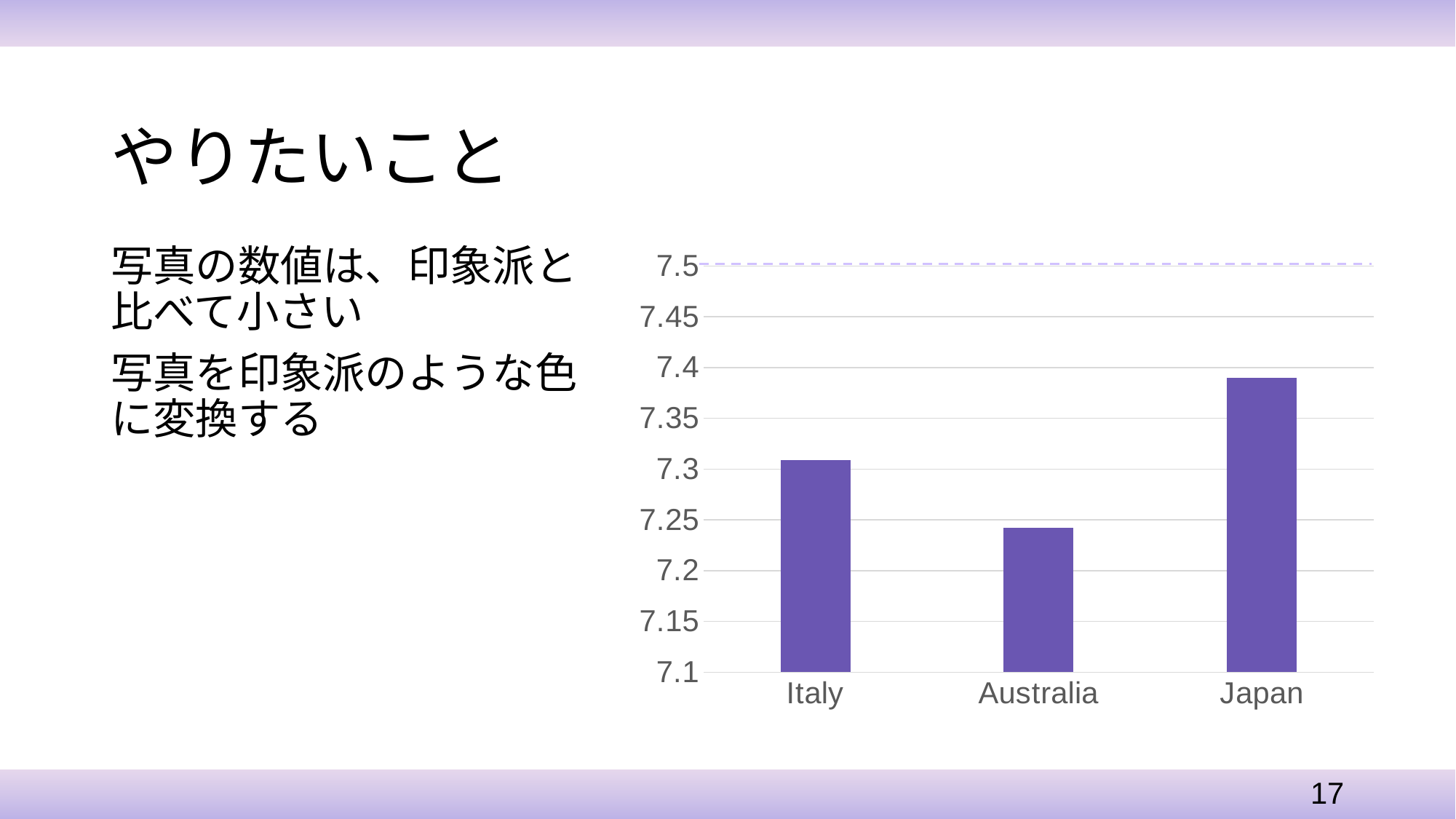

# やりたいこと

### Chart

| Category |  |
|---|---|
| Italy | 7.30914125 |
| Australia | 7.241977499999999 |
| Japan | 7.389657777777777 |
写真の数値は、印象派と比べて小さい
写真を印象派のような色に変換する
17